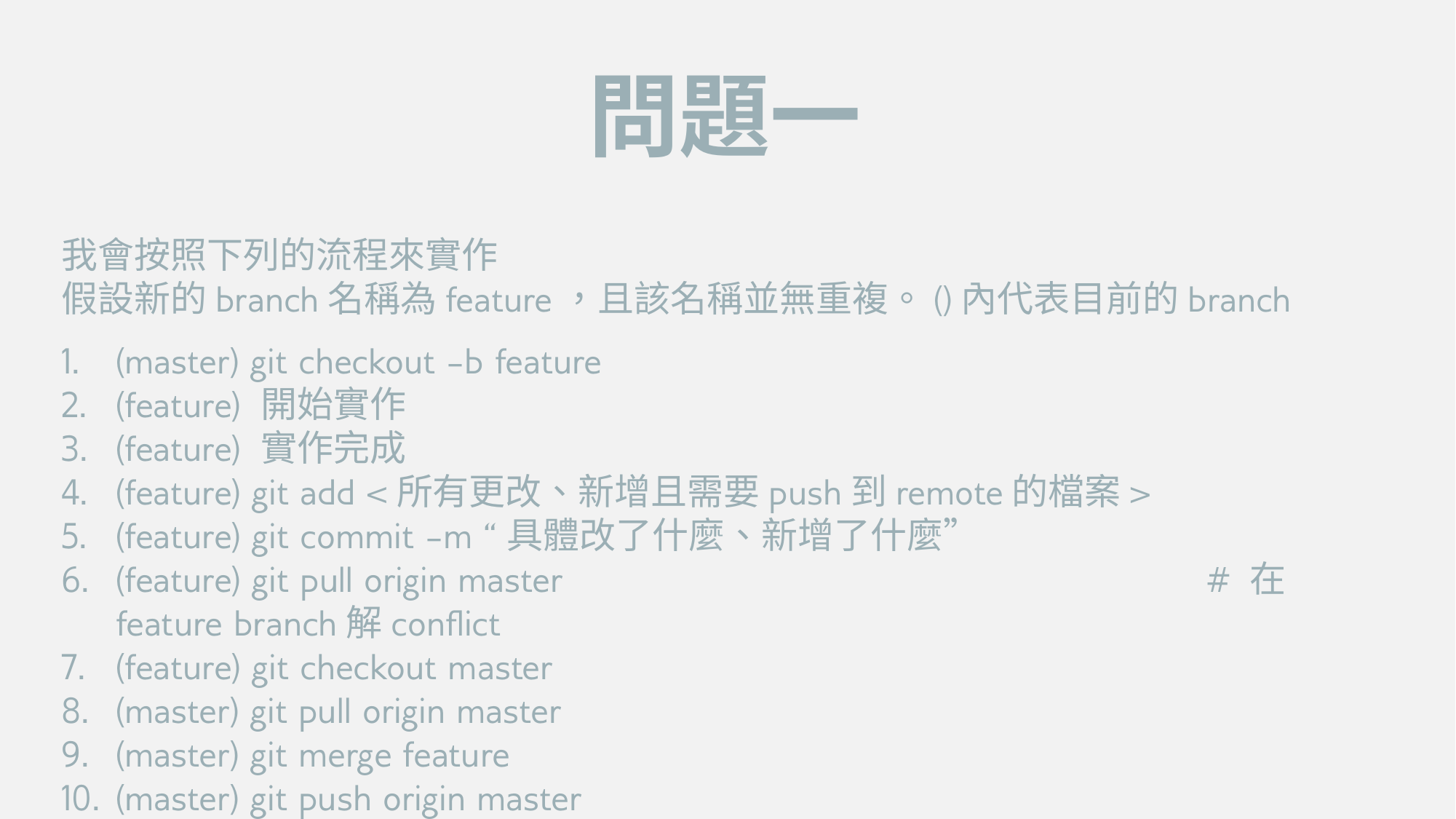

問題一
我會按照下列的流程來實作
假設新的branch名稱為feature，且該名稱並無重複。()內代表目前的branch
(master) git checkout –b feature
(feature) 開始實作
(feature) 實作完成
(feature) git add <所有更改、新增且需要push到remote的檔案>
(feature) git commit –m “具體改了什麼、新增了什麼”
(feature) git pull origin master						# 在feature branch解conflict
(feature) git checkout master
(master) git pull origin master
(master) git merge feature
(master) git push origin master